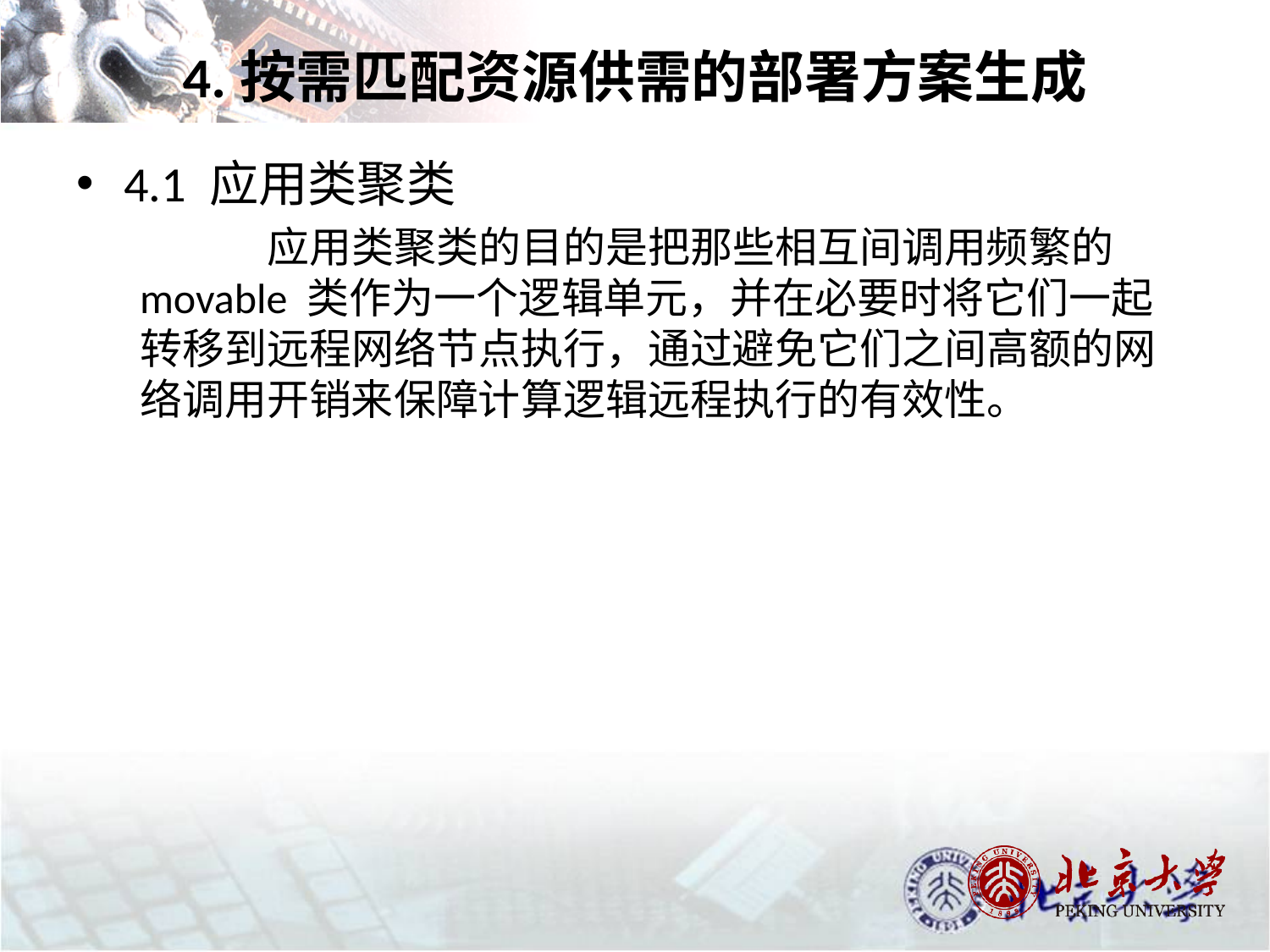

# 4.按需匹配资源供需的部署方案生成
4.1 应用类聚类
	应用类聚类的目的是把那些相互间调用频繁的movable 类作为一个逻辑单元，并在必要时将它们一起转移到远程网络节点执行，通过避免它们之间高额的网络调用开销来保障计算逻辑远程执行的有效性。